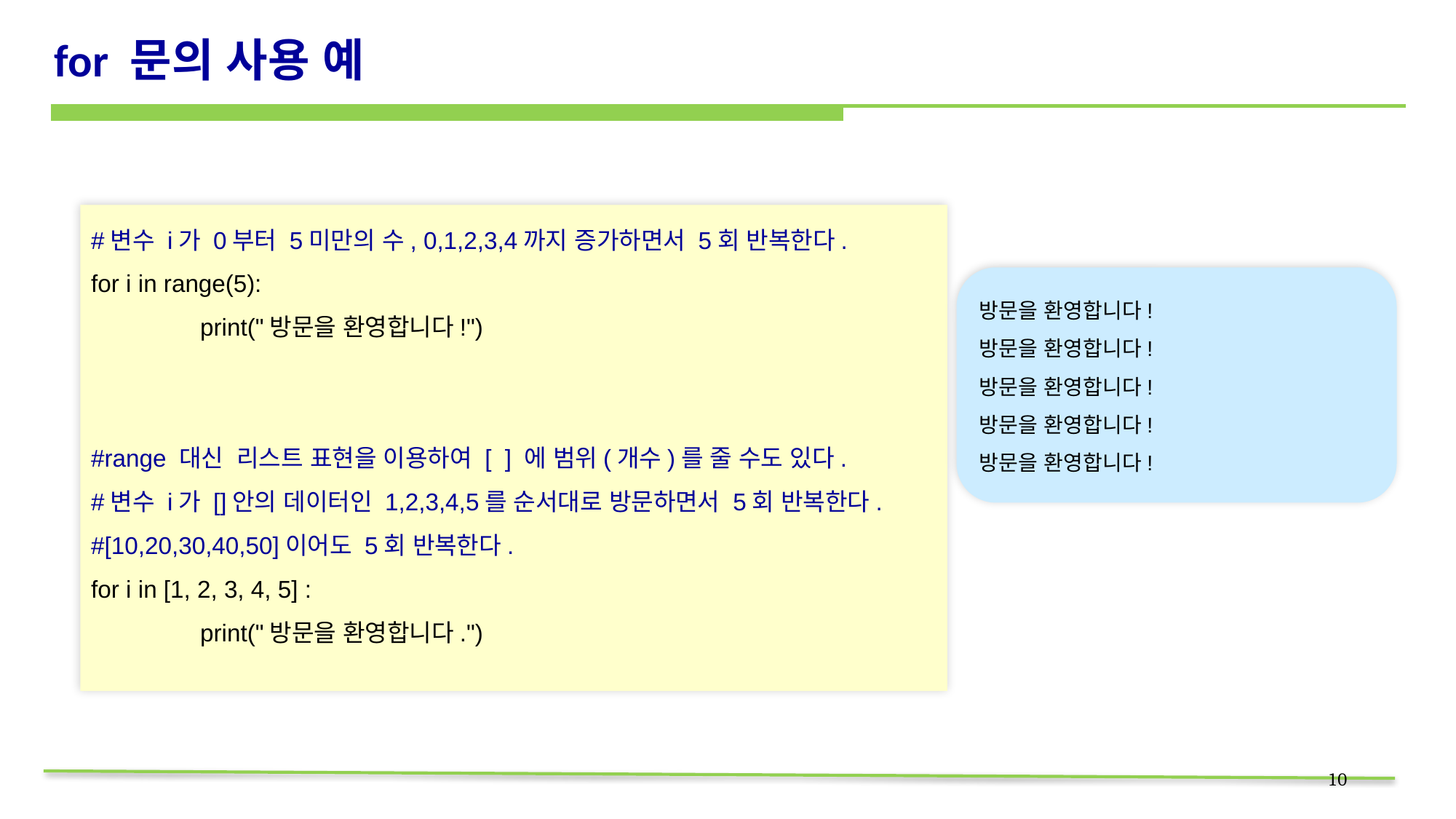

# for 문의 사용 예

#변수 i가 0부터 5미만의 수, 0,1,2,3,4까지 증가하면서 5회 반복한다.
for i in range(5):
	print("방문을 환영합니다!")

#range 대신  리스트 표현을 이용하여 [  ] 에 범위(개수)를 줄 수도 있다.
#변수 i가 []안의 데이터인 1,2,3,4,5를 순서대로 방문하면서 5회 반복한다.
#[10,20,30,40,50]이어도 5회 반복한다.
for i in [1, 2, 3, 4, 5] :
	print("방문을 환영합니다.")
방문을 환영합니다!
방문을 환영합니다!
방문을 환영합니다!
방문을 환영합니다!
방문을 환영합니다!
10